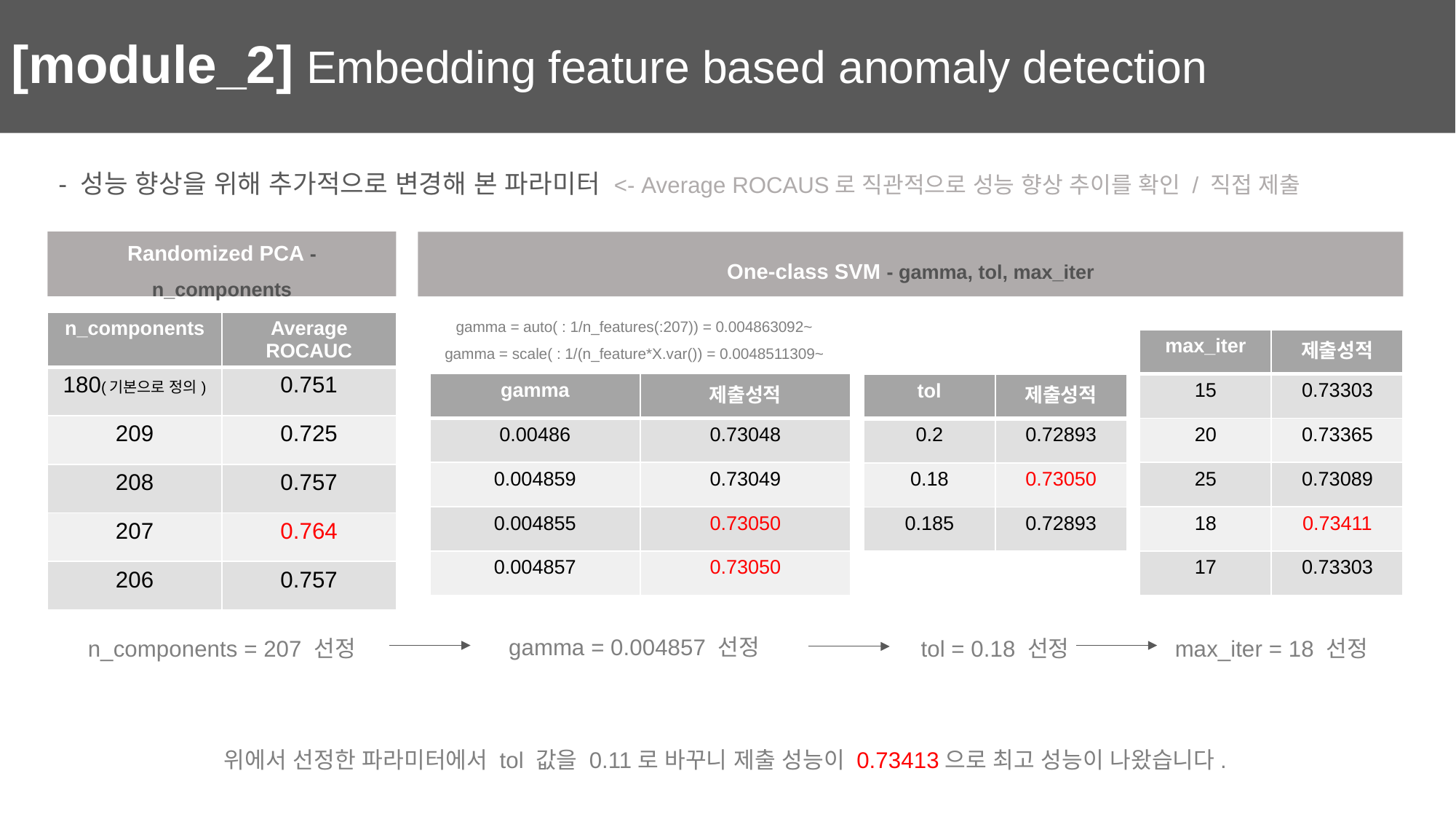

[module_2] Embedding feature based anomaly detection
- 성능 향상을 위해 추가적으로 변경해 본 파라미터 <- Average ROCAUS로 직관적으로 성능 향상 추이를 확인 / 직접 제출
Randomized PCA - n_components
One-class SVM - gamma, tol, max_iter
gamma = auto( : 1/n_features(:207)) = 0.004863092~
gamma = scale( : 1/(n_feature*X.var()) = 0.0048511309~
| n\_components | Average ROCAUC |
| --- | --- |
| 180(기본으로 정의) | 0.751 |
| 209 | 0.725 |
| 208 | 0.757 |
| 207 | 0.764 |
| 206 | 0.757 |
| max\_iter | 제출성적 |
| --- | --- |
| 15 | 0.73303 |
| 20 | 0.73365 |
| 25 | 0.73089 |
| 18 | 0.73411 |
| 17 | 0.73303 |
| gamma | 제출성적 |
| --- | --- |
| 0.00486 | 0.73048 |
| 0.004859 | 0.73049 |
| 0.004855 | 0.73050 |
| 0.004857 | 0.73050 |
| tol | 제출성적 |
| --- | --- |
| 0.2 | 0.72893 |
| 0.18 | 0.73050 |
| 0.185 | 0.72893 |
gamma = 0.004857 선정
n_components = 207 선정
tol = 0.18 선정
max_iter = 18 선정
위에서 선정한 파라미터에서 tol 값을 0.11로 바꾸니 제출 성능이 0.73413으로 최고 성능이 나왔습니다.